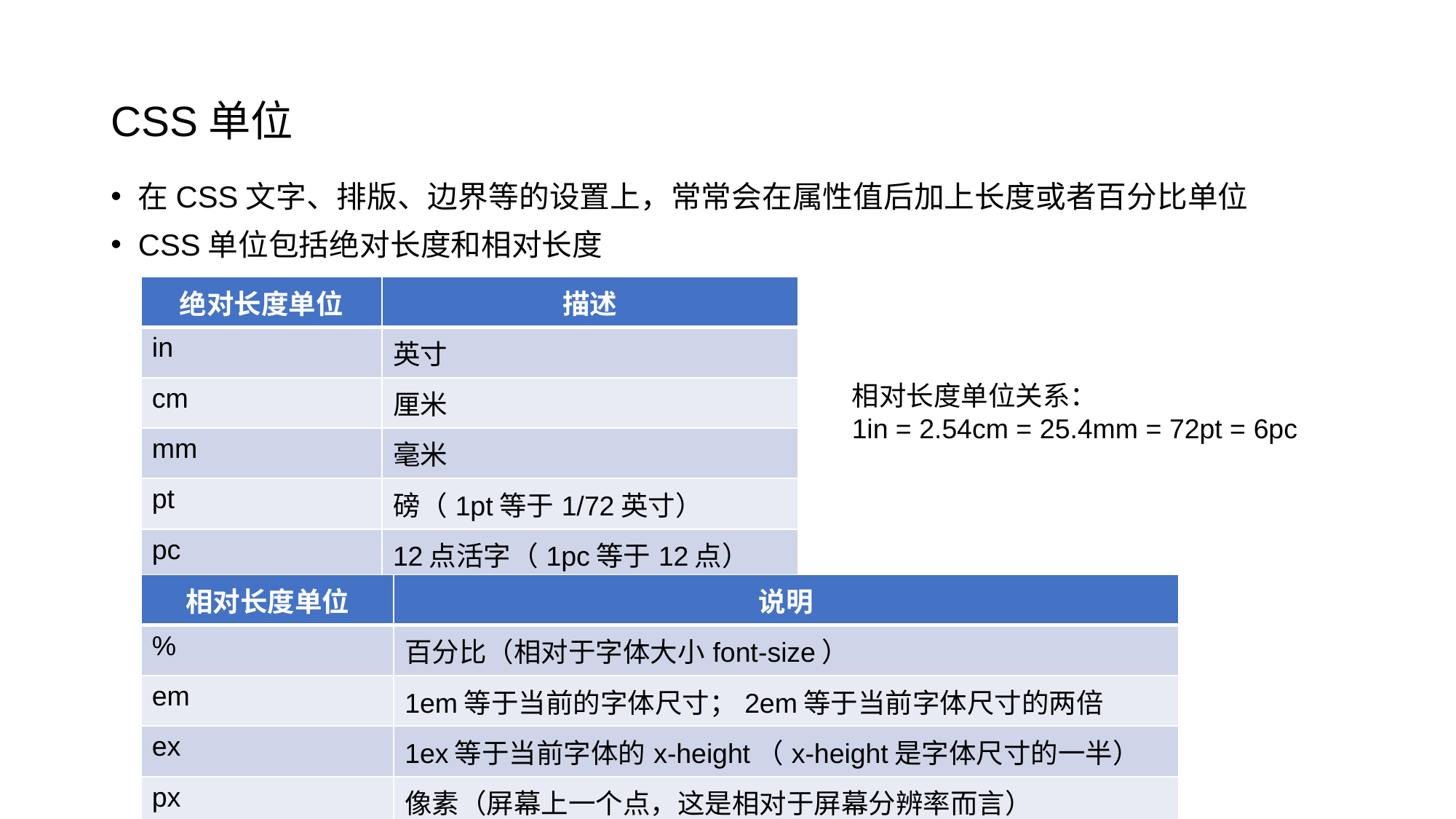

# CSS单位
在CSS文字、排版、边界等的设置上，常常会在属性值后加上长度或者百分比单位
CSS单位包括绝对长度和相对长度
| 绝对长度单位 | 描述 |
| --- | --- |
| in | 英寸 |
| cm | 厘米 |
| mm | 毫米 |
| pt | 磅（1pt等于1/72英寸） |
| pc | 12点活字（1pc等于12点） |
相对长度单位关系：
1in = 2.54cm = 25.4mm = 72pt = 6pc
| 相对长度单位 | 说明 |
| --- | --- |
| % | 百分比（相对于字体大小font-size） |
| em | 1em等于当前的字体尺寸；2em等于当前字体尺寸的两倍 |
| ex | 1ex等于当前字体的x-height（x-height是字体尺寸的一半） |
| px | 像素（屏幕上一个点，这是相对于屏幕分辨率而言） |